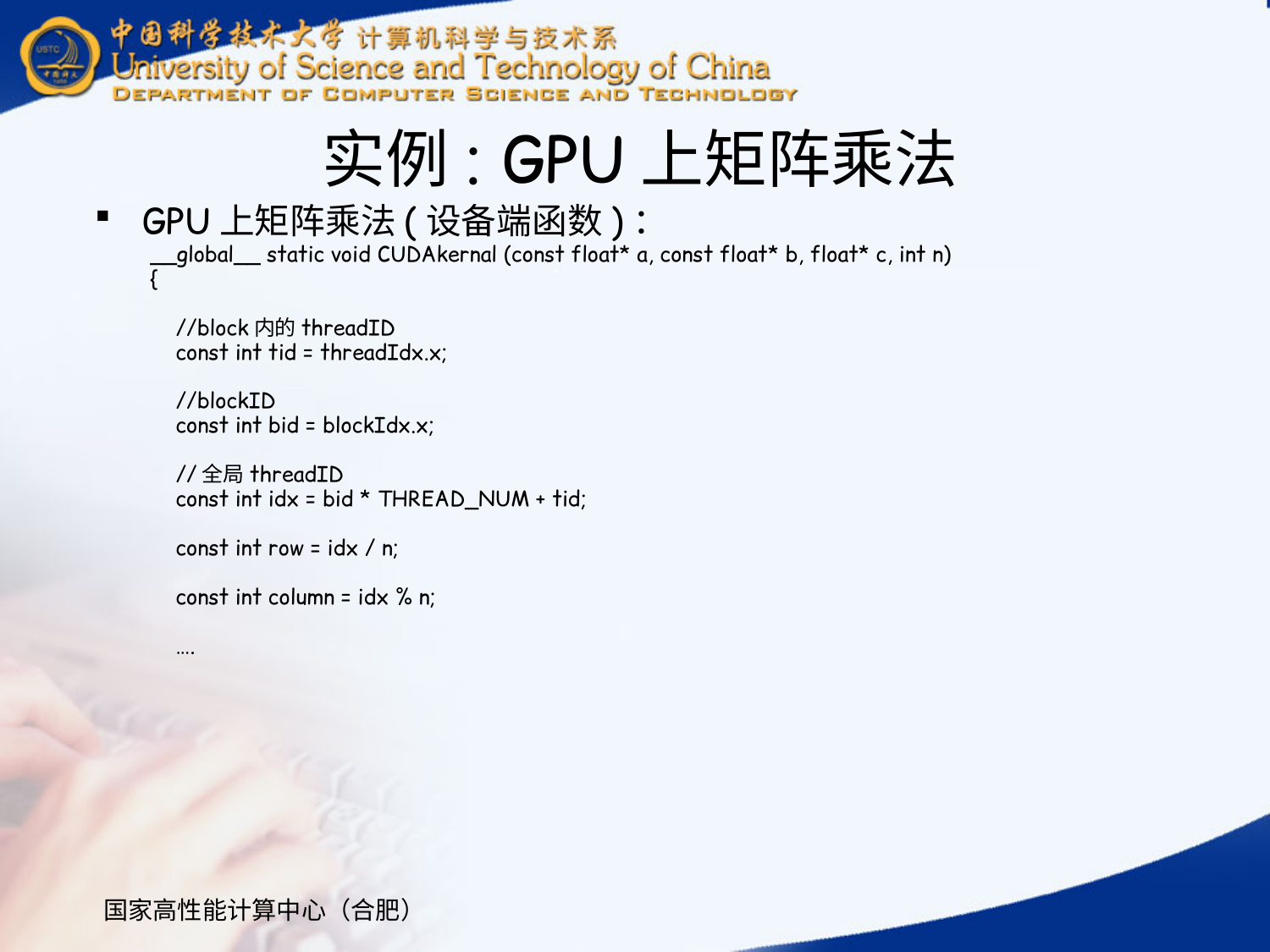

# 实例: GPU上矩阵乘法
GPU上矩阵乘法(设备端函数)：
__global__ static void CUDAkernal (const float* a, const float* b, float* c, int n)
{

    //block内的threadID
    const int tid = threadIdx.x;

    //blockID
    const int bid = blockIdx.x;

    //全局threadID
    const int idx = bid * THREAD_NUM + tid;

    const int row = idx / n;

    const int column = idx % n;

    ….

国家高性能计算中心（合肥）